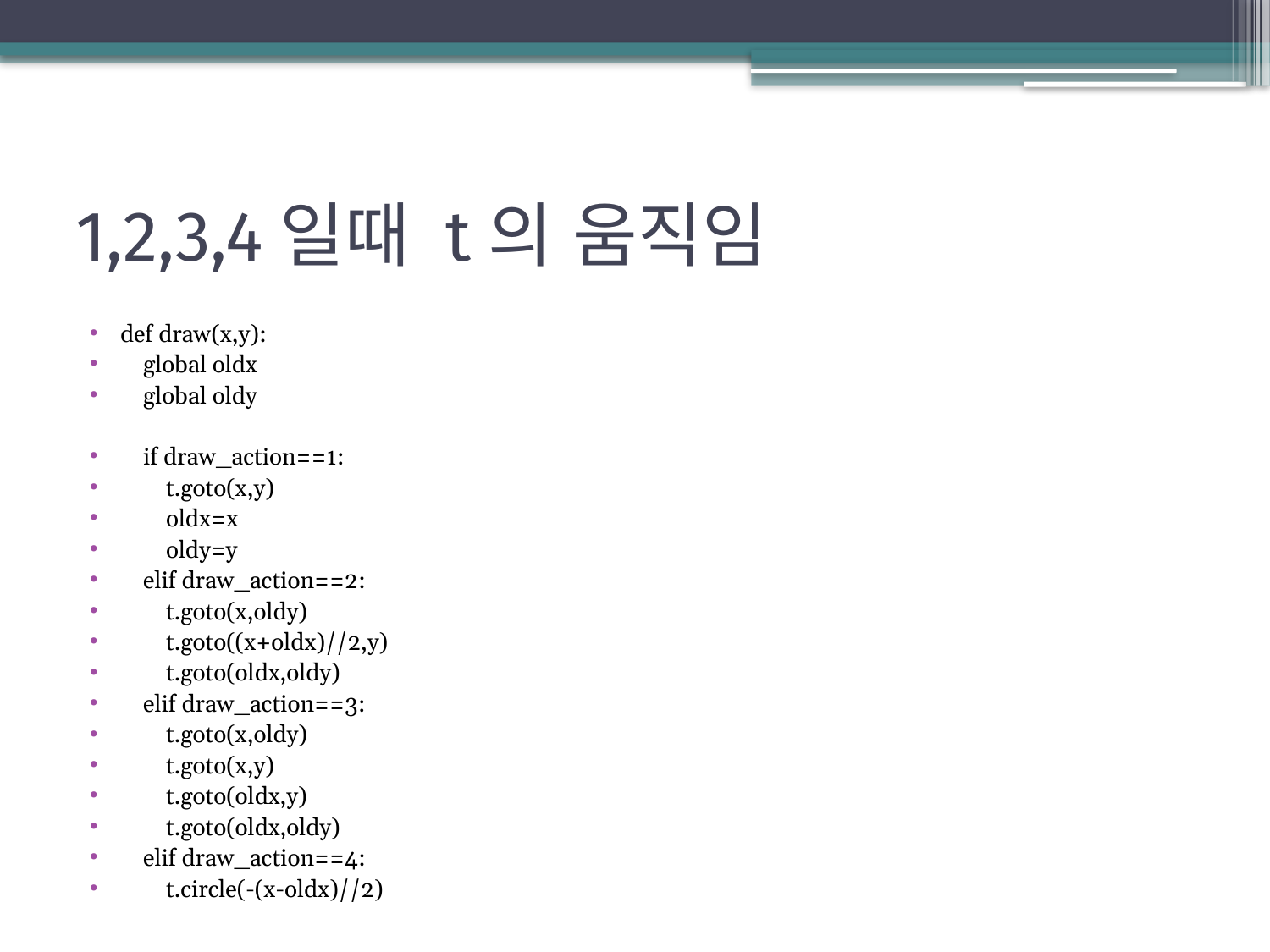

# 1,2,3,4일때 t의 움직임
def draw(x,y):
    global oldx
    global oldy

    if draw_action==1:
        t.goto(x,y)
        oldx=x
        oldy=y
    elif draw_action==2:
        t.goto(x,oldy)
        t.goto((x+oldx)//2,y)
        t.goto(oldx,oldy)
    elif draw_action==3:
        t.goto(x,oldy)
        t.goto(x,y)
        t.goto(oldx,y)
        t.goto(oldx,oldy)
    elif draw_action==4:
        t.circle(-(x-oldx)//2)